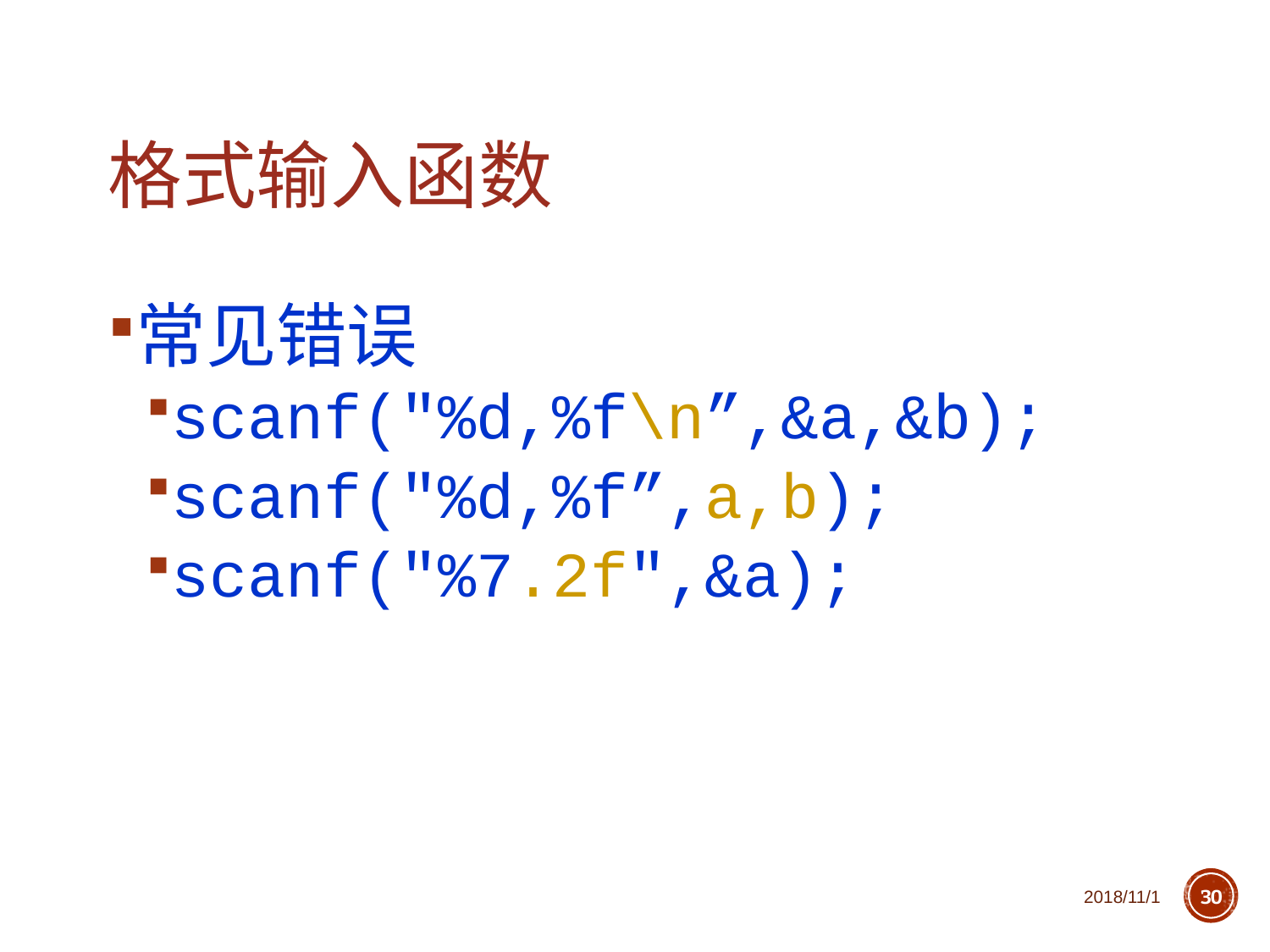

# 格式输入函数
常见错误
scanf("%d,%f\n”,&a,&b);
scanf("%d,%f”,a,b);
scanf("%7.2f",&a);
2018/11/1
30